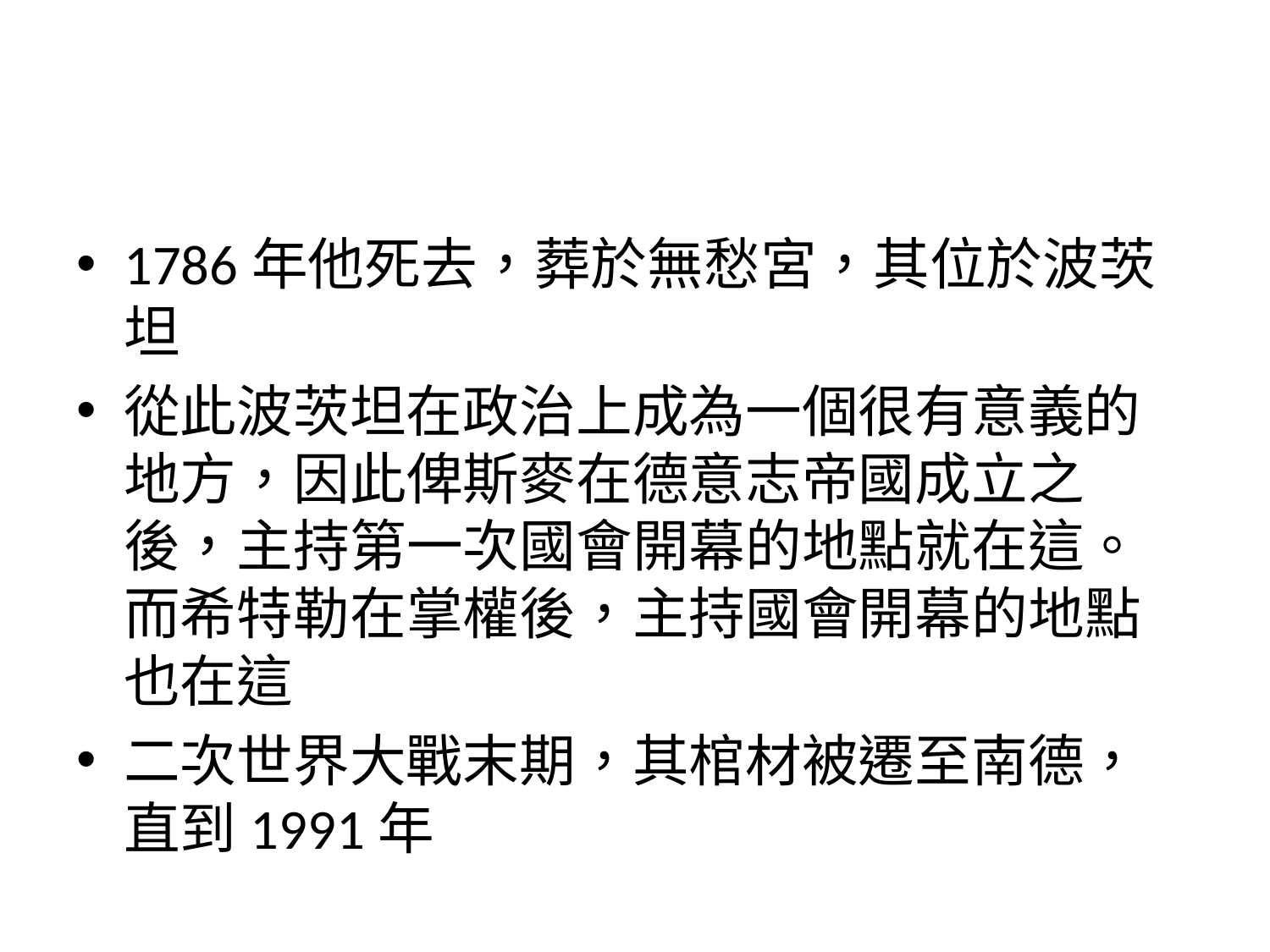

#
1786年他死去，葬於無愁宮，其位於波茨坦
從此波茨坦在政治上成為一個很有意義的地方，因此俾斯麥在德意志帝國成立之後，主持第一次國會開幕的地點就在這。而希特勒在掌權後，主持國會開幕的地點也在這
二次世界大戰末期，其棺材被遷至南德，直到1991年